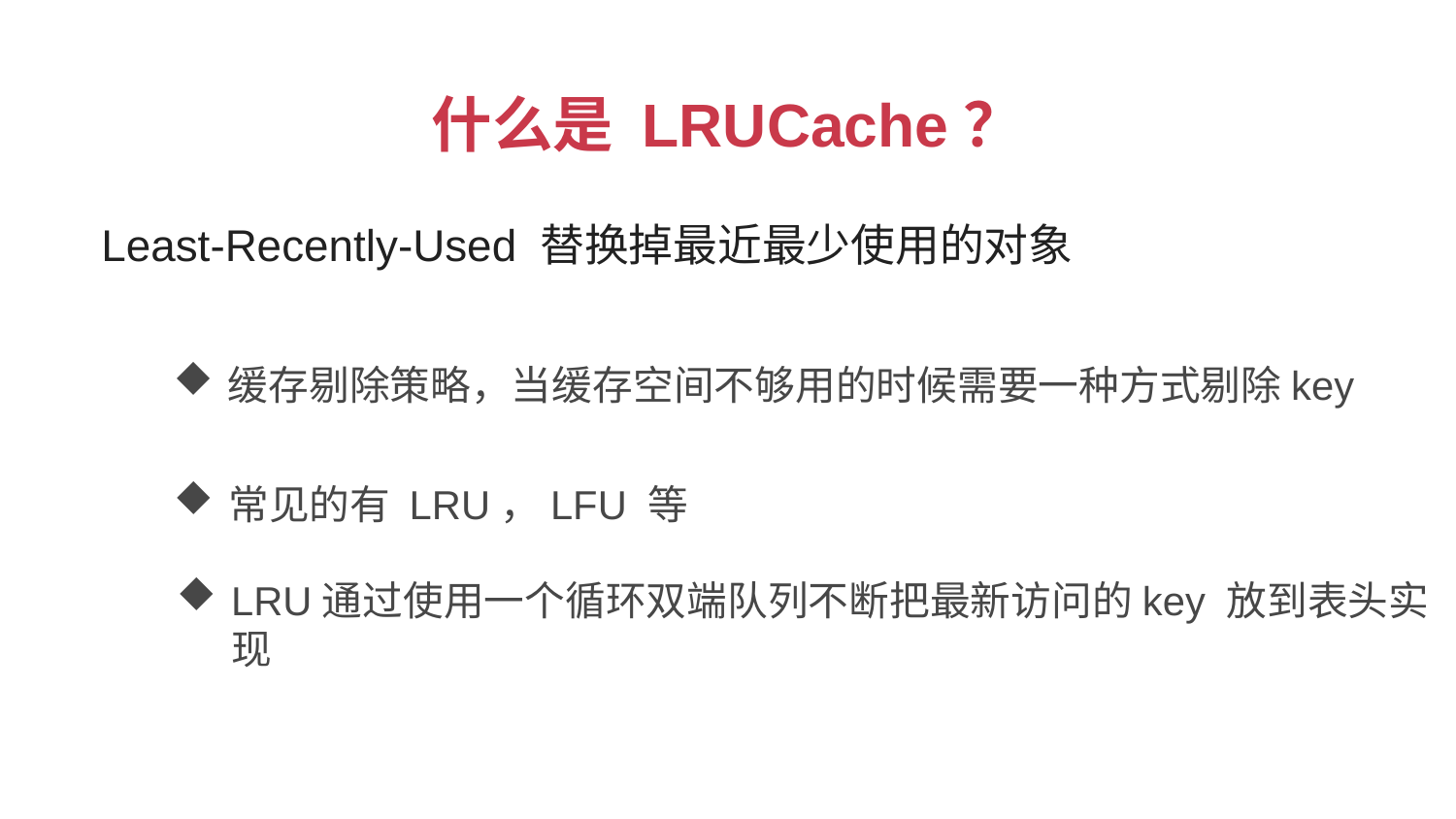

什么是 LRUCache？
 Least-Recently-Used 替换掉最近最少使用的对象
缓存剔除策略，当缓存空间不够用的时候需要一种方式剔除key
常见的有 LRU，LFU 等
LRU通过使用一个循环双端队列不断把最新访问的key 放到表头实现